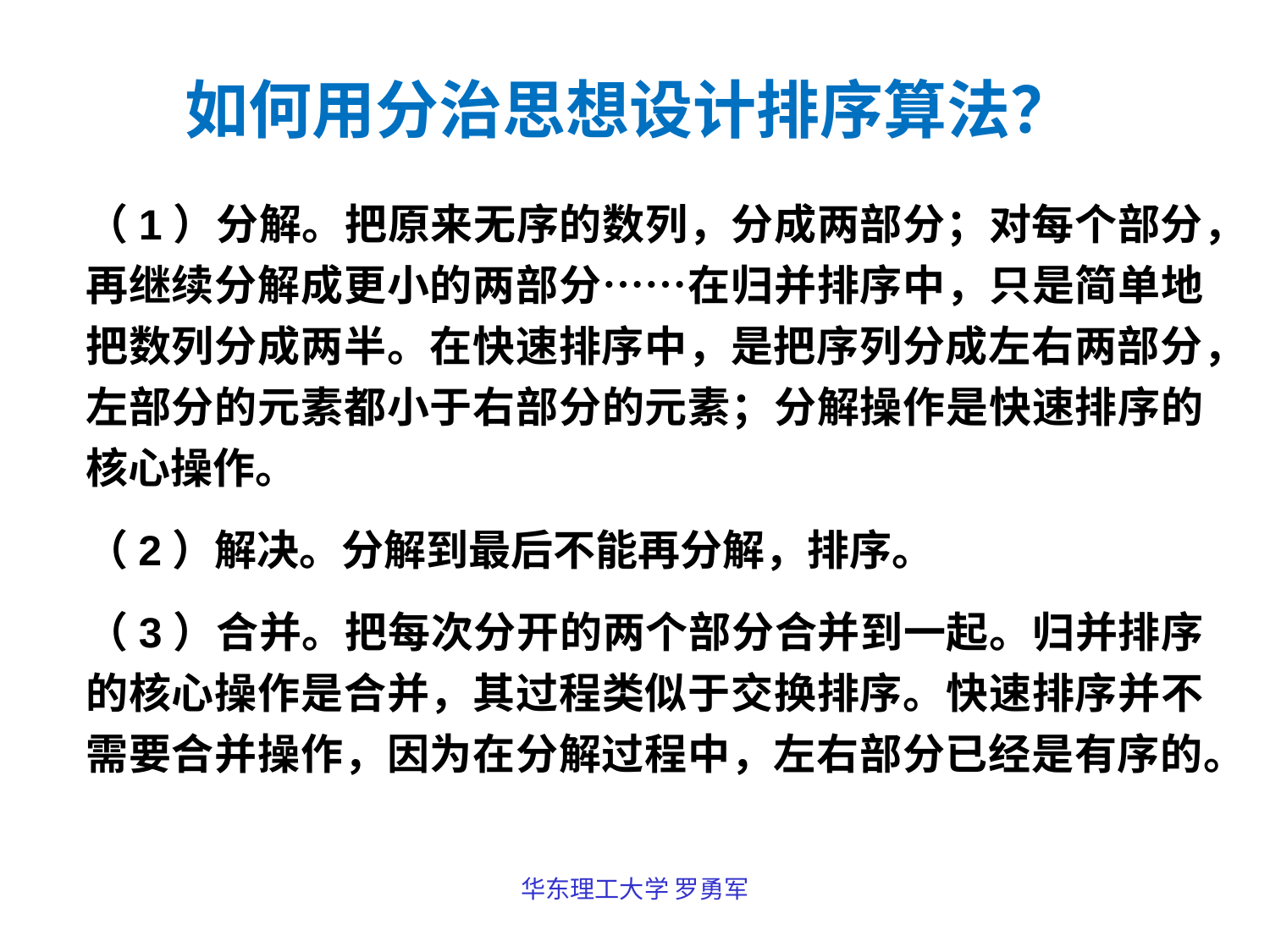

如何用分治思想设计排序算法？
（1）分解。把原来无序的数列，分成两部分；对每个部分，再继续分解成更小的两部分……在归并排序中，只是简单地把数列分成两半。在快速排序中，是把序列分成左右两部分，左部分的元素都小于右部分的元素；分解操作是快速排序的核心操作。
（2）解决。分解到最后不能再分解，排序。
（3）合并。把每次分开的两个部分合并到一起。归并排序的核心操作是合并，其过程类似于交换排序。快速排序并不需要合并操作，因为在分解过程中，左右部分已经是有序的。
华东理工大学 罗勇军